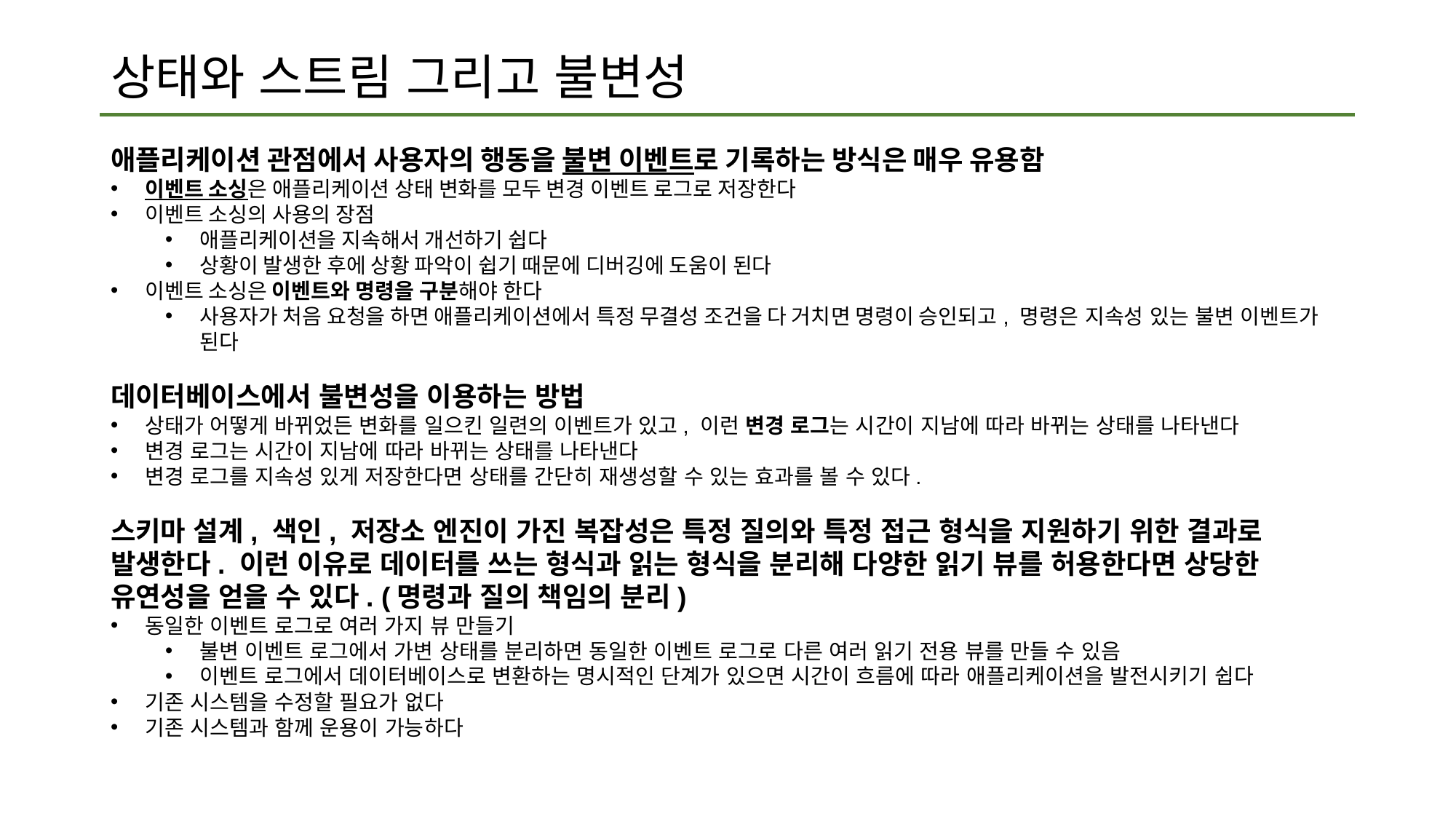

# 상태와 스트림 그리고 불변성
애플리케이션 관점에서 사용자의 행동을 불변 이벤트로 기록하는 방식은 매우 유용함
이벤트 소싱은 애플리케이션 상태 변화를 모두 변경 이벤트 로그로 저장한다
이벤트 소싱의 사용의 장점
애플리케이션을 지속해서 개선하기 쉽다
상황이 발생한 후에 상황 파악이 쉽기 때문에 디버깅에 도움이 된다
이벤트 소싱은 이벤트와 명령을 구분해야 한다
사용자가 처음 요청을 하면 애플리케이션에서 특정 무결성 조건을 다 거치면 명령이 승인되고, 명령은 지속성 있는 불변 이벤트가 된다

데이터베이스에서 불변성을 이용하는 방법
상태가 어떻게 바뀌었든 변화를 일으킨 일련의 이벤트가 있고, 이런 변경 로그는 시간이 지남에 따라 바뀌는 상태를 나타낸다
변경 로그는 시간이 지남에 따라 바뀌는 상태를 나타낸다
변경 로그를 지속성 있게 저장한다면 상태를 간단히 재생성할 수 있는 효과를 볼 수 있다.

스키마 설계, 색인, 저장소 엔진이 가진 복잡성은 특정 질의와 특정 접근 형식을 지원하기 위한 결과로 발생한다. 이런 이유로 데이터를 쓰는 형식과 읽는 형식을 분리해 다양한 읽기 뷰를 허용한다면 상당한 유연성을 얻을 수 있다. (명령과 질의 책임의 분리)
동일한 이벤트 로그로 여러 가지 뷰 만들기
불변 이벤트 로그에서 가변 상태를 분리하면 동일한 이벤트 로그로 다른 여러 읽기 전용 뷰를 만들 수 있음
이벤트 로그에서 데이터베이스로 변환하는 명시적인 단계가 있으면 시간이 흐름에 따라 애플리케이션을 발전시키기 쉽다
기존 시스템을 수정할 필요가 없다
기존 시스템과 함께 운용이 가능하다